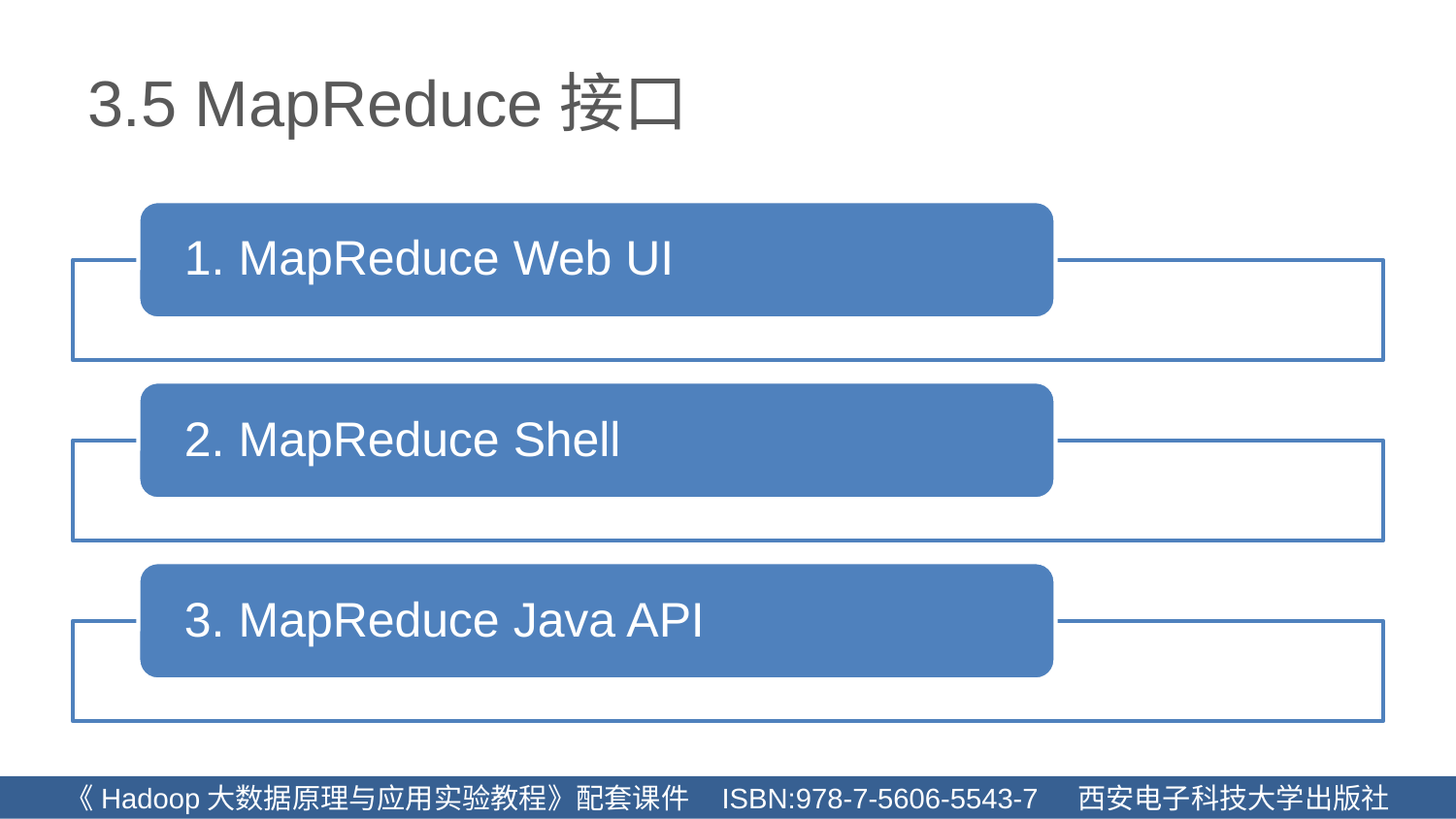

# 3.5 MapReduce接口
1. MapReduce Web UI
2. MapReduce Shell
3. MapReduce Java API